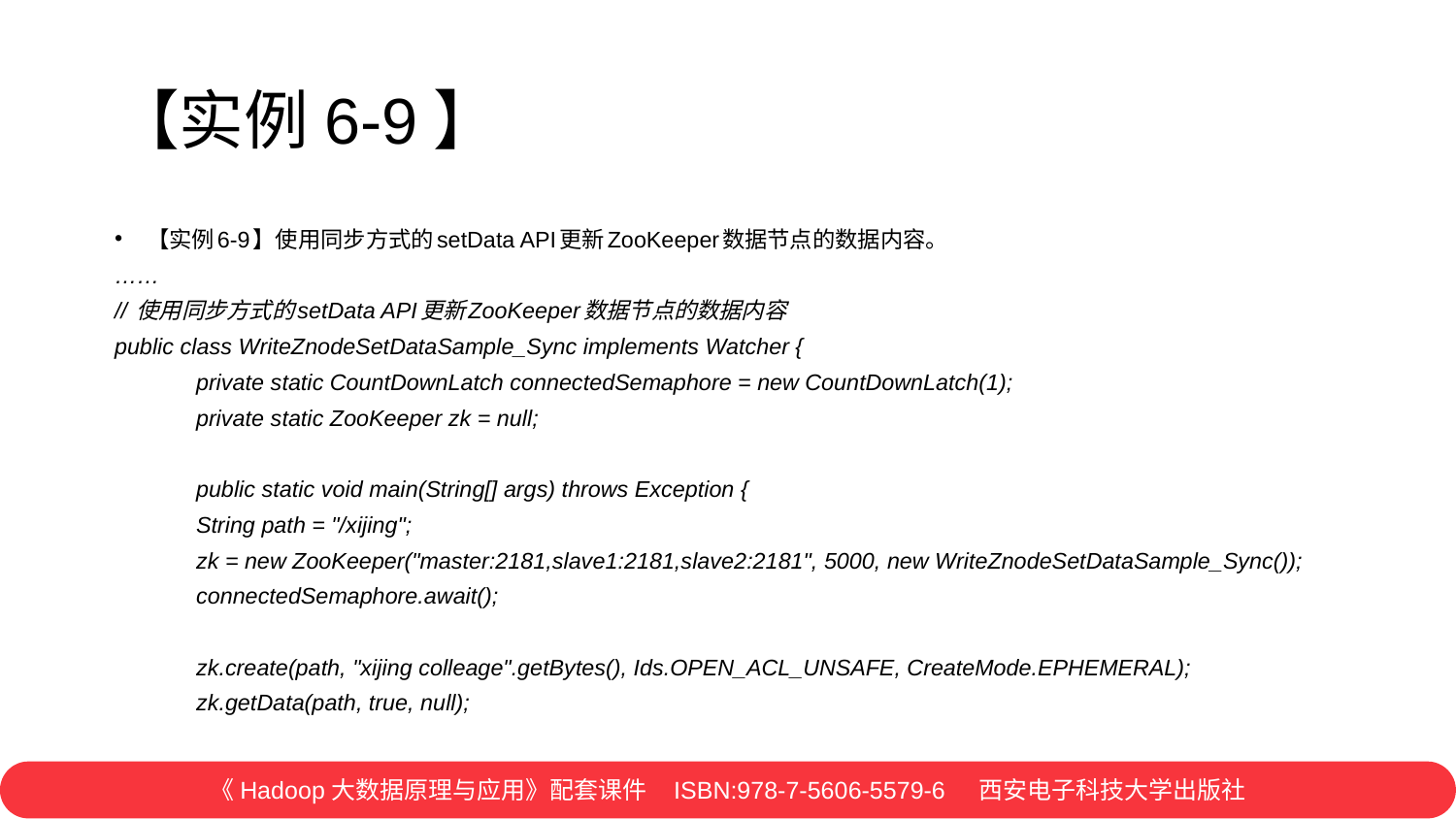

# 【实例6-9】
【实例6-9】使用同步方式的setData API更新ZooKeeper数据节点的数据内容。
……
// 使用同步方式的setData API更新ZooKeeper数据节点的数据内容
public class WriteZnodeSetDataSample_Sync implements Watcher {
	private static CountDownLatch connectedSemaphore = new CountDownLatch(1);
	private static ZooKeeper zk = null;

	public static void main(String[] args) throws Exception {
		String path = "/xijing";
		zk = new ZooKeeper("master:2181,slave1:2181,slave2:2181", 5000, new WriteZnodeSetDataSample_Sync());
		connectedSemaphore.await();

		zk.create(path, "xijing colleage".getBytes(), Ids.OPEN_ACL_UNSAFE, CreateMode.EPHEMERAL);
		zk.getData(path, true, null);